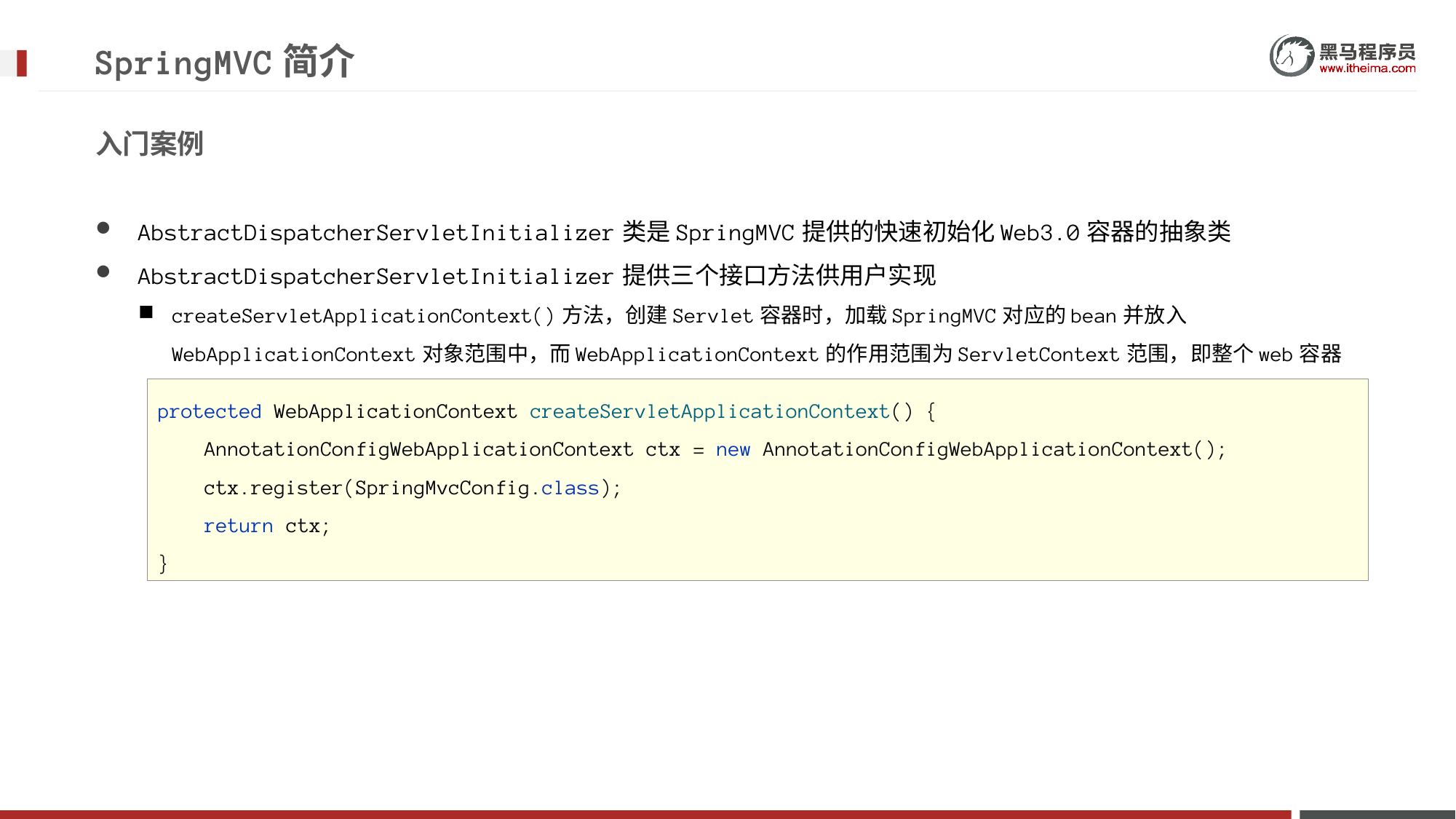

# SpringMVC简介
入门案例
AbstractDispatcherServletInitializer类是SpringMVC提供的快速初始化Web3.0容器的抽象类
AbstractDispatcherServletInitializer提供三个接口方法供用户实现
createServletApplicationContext()方法，创建Servlet容器时，加载SpringMVC对应的bean并放入WebApplicationContext对象范围中，而WebApplicationContext的作用范围为ServletContext范围，即整个web容器范围
protected WebApplicationContext createServletApplicationContext() {
    AnnotationConfigWebApplicationContext ctx = new AnnotationConfigWebApplicationContext();
    ctx.register(SpringMvcConfig.class);
    return ctx;
}